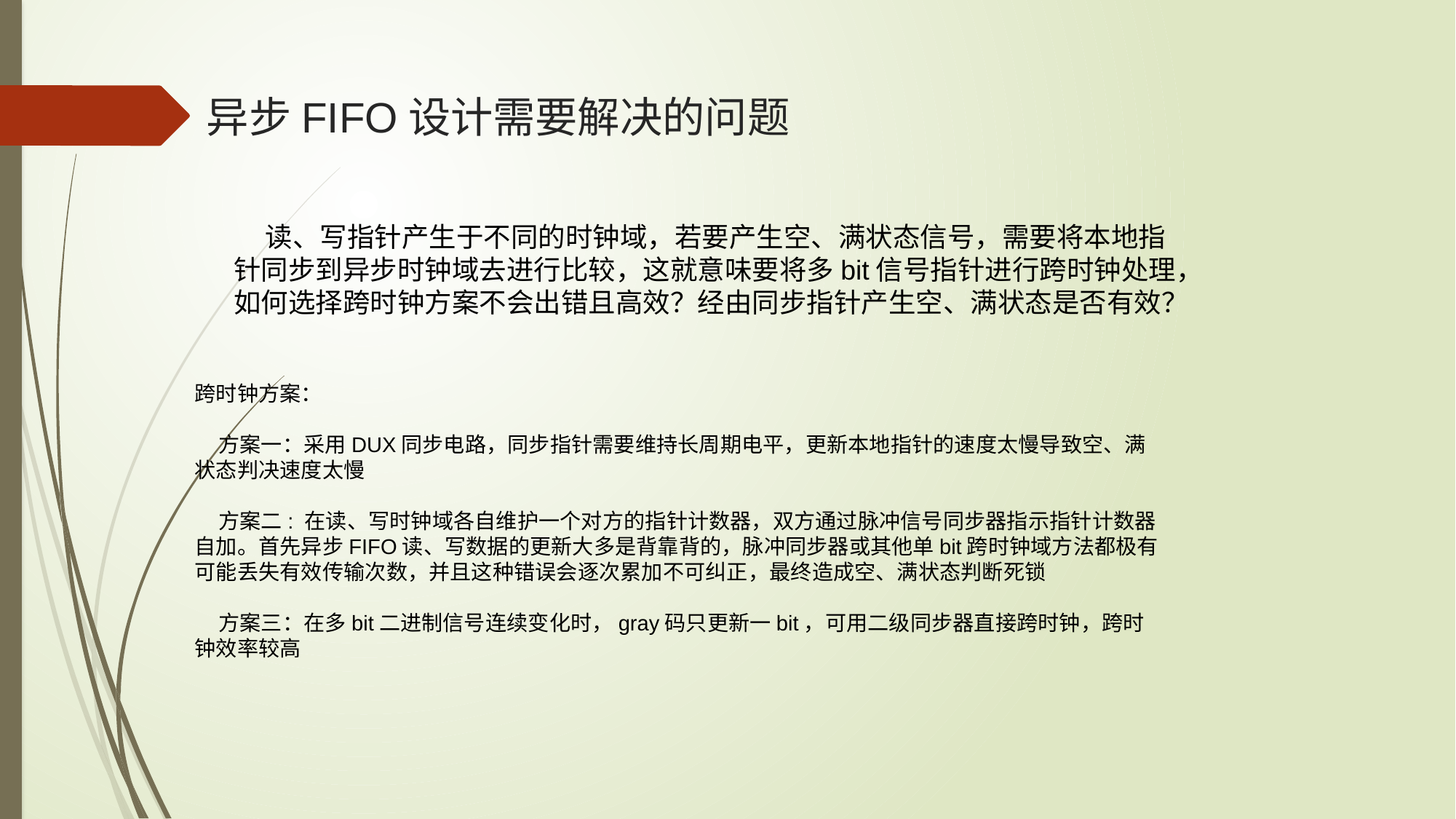

# 异步FIFO设计需要解决的问题
    读、写指针产生于不同的时钟域，若要产生空、满状态信号，需要将本地指针同步到异步时钟域去进行比较，这就意味要将多bit信号指针进行跨时钟处理，如何选择跨时钟方案不会出错且高效？经由同步指针产生空、满状态是否有效？
跨时钟方案：

    方案一：采用DUX同步电路，同步指针需要维持长周期电平，更新本地指针的速度太慢导致空、满状态判决速度太慢

    方案二: 在读、写时钟域各自维护一个对方的指针计数器，双方通过脉冲信号同步器指示指针计数器自加。首先异步FIFO读、写数据的更新大多是背靠背的，脉冲同步器或其他单bit跨时钟域方法都极有可能丢失有效传输次数，并且这种错误会逐次累加不可纠正，最终造成空、满状态判断死锁

    方案三：在多bit二进制信号连续变化时，gray码只更新一bit，可用二级同步器直接跨时钟，跨时钟效率较高